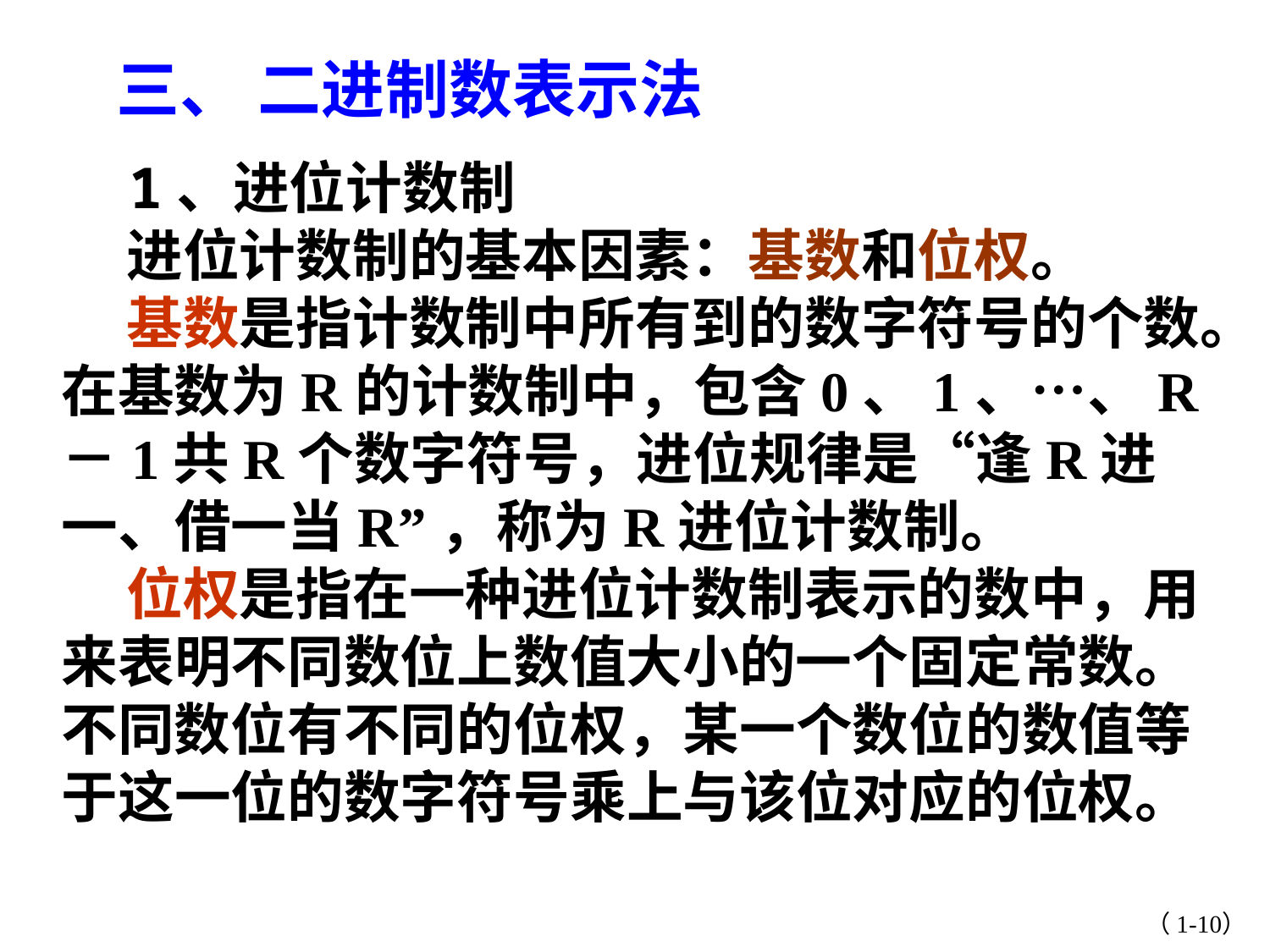

三、 二进制数表示法
  1、进位计数制
    进位计数制的基本因素：基数和位权。
    基数是指计数制中所有到的数字符号的个数。在基数为R的计数制中，包含0、1、…、R－1共R个数字符号，进位规律是“逢R进一、借一当R”，称为R进位计数制。
    位权是指在一种进位计数制表示的数中，用来表明不同数位上数值大小的一个固定常数。不同数位有不同的位权，某一个数位的数值等于这一位的数字符号乘上与该位对应的位权。
（1-10）